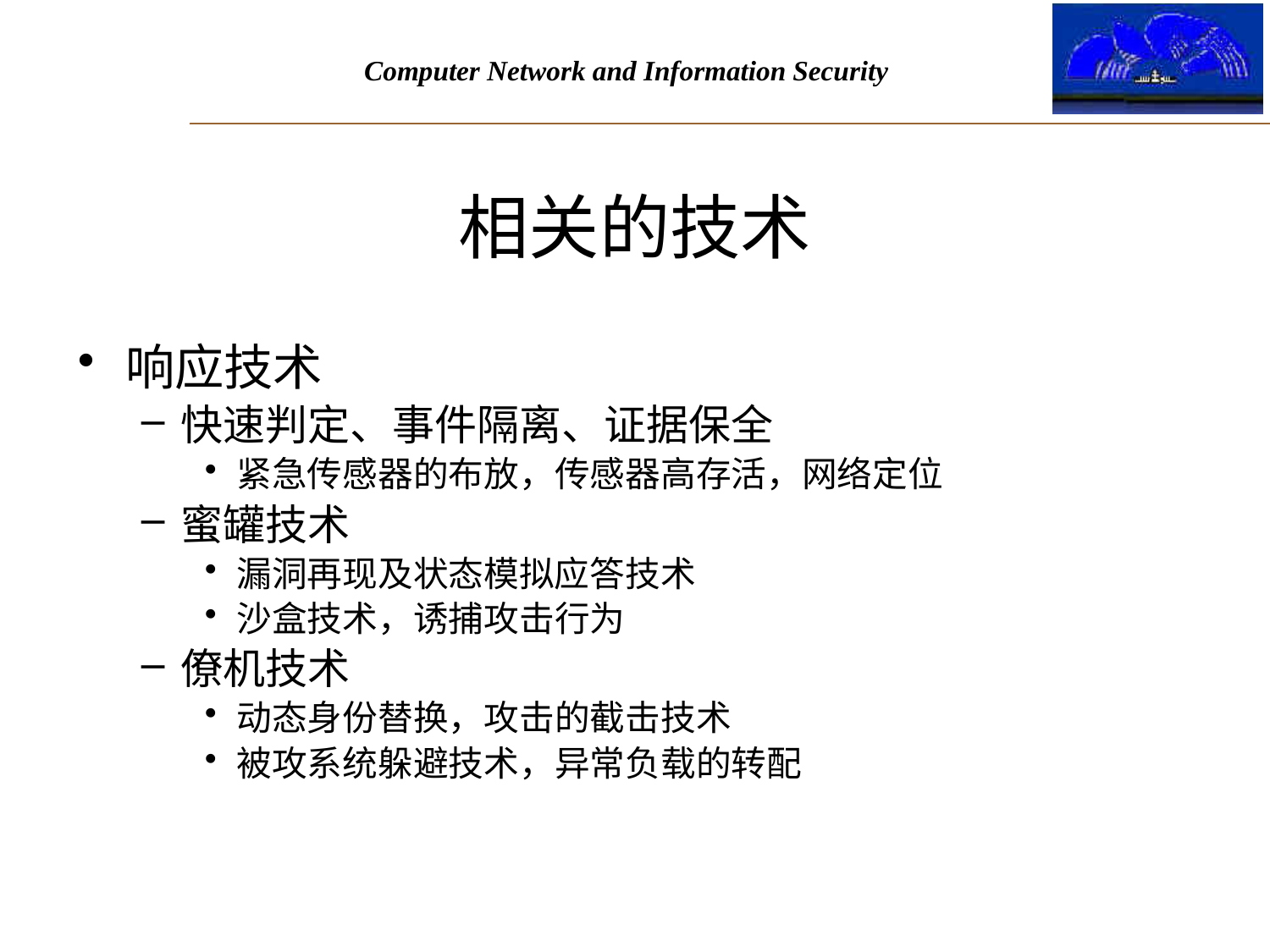

# 相关的技术
响应技术
快速判定、事件隔离、证据保全
紧急传感器的布放，传感器高存活，网络定位
蜜罐技术
漏洞再现及状态模拟应答技术
沙盒技术，诱捕攻击行为
僚机技术
动态身份替换，攻击的截击技术
被攻系统躲避技术，异常负载的转配